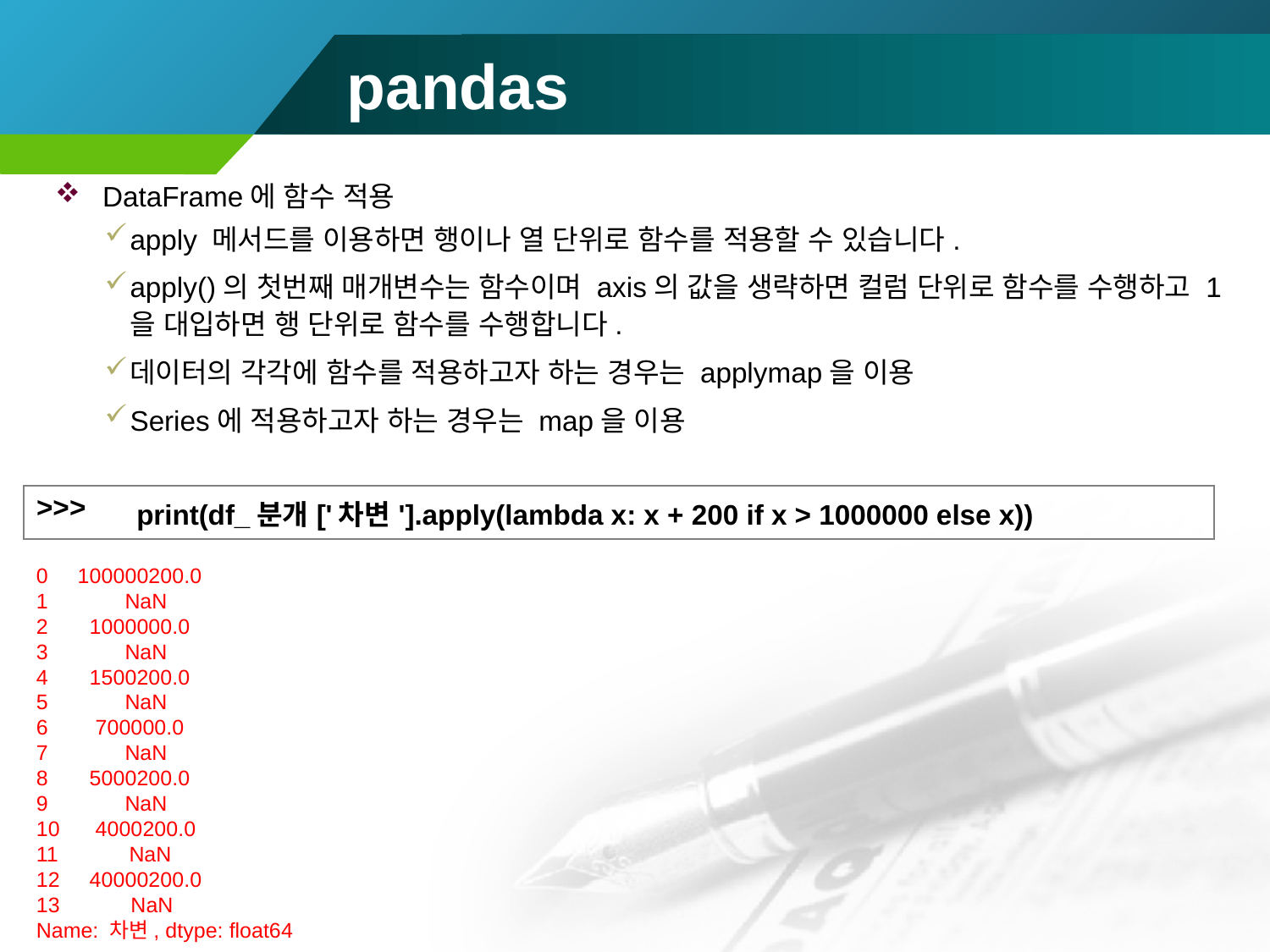

# pandas
DataFrame에 함수 적용
apply 메서드를 이용하면 행이나 열 단위로 함수를 적용할 수 있습니다.
apply()의 첫번째 매개변수는 함수이며 axis의 값을 생략하면 컬럼 단위로 함수를 수행하고 1을 대입하면 행 단위로 함수를 수행합니다.
데이터의 각각에 함수를 적용하고자 하는 경우는 applymap을 이용
Series에 적용하고자 하는 경우는 map을 이용

| >>> | print(df\_분개['차변'].apply(lambda x: x + 200 if x > 1000000 else x)) |
| --- | --- |
0     100000200.0
1             NaN
2       1000000.0
3             NaN
4       1500200.0
5             NaN
6        700000.0
7             NaN
8       5000200.0
9             NaN
10      4000200.0
11            NaN
12     40000200.0
13            NaN
Name: 차변, dtype: float64